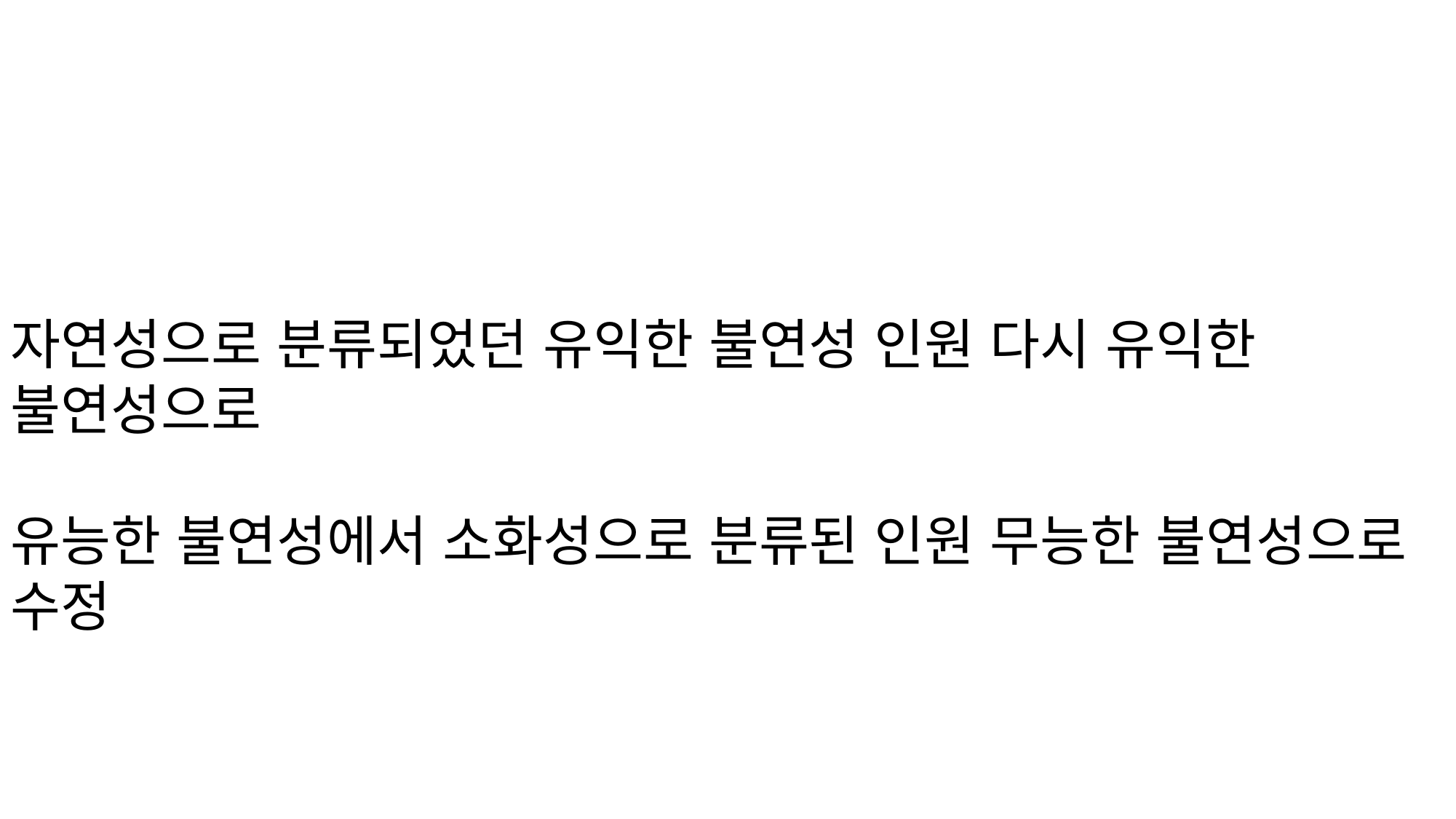

자연성으로 분류되었던 유익한 불연성 인원 다시 유익한 불연성으로

유능한 불연성에서 소화성으로 분류된 인원 무능한 불연성으로 수정